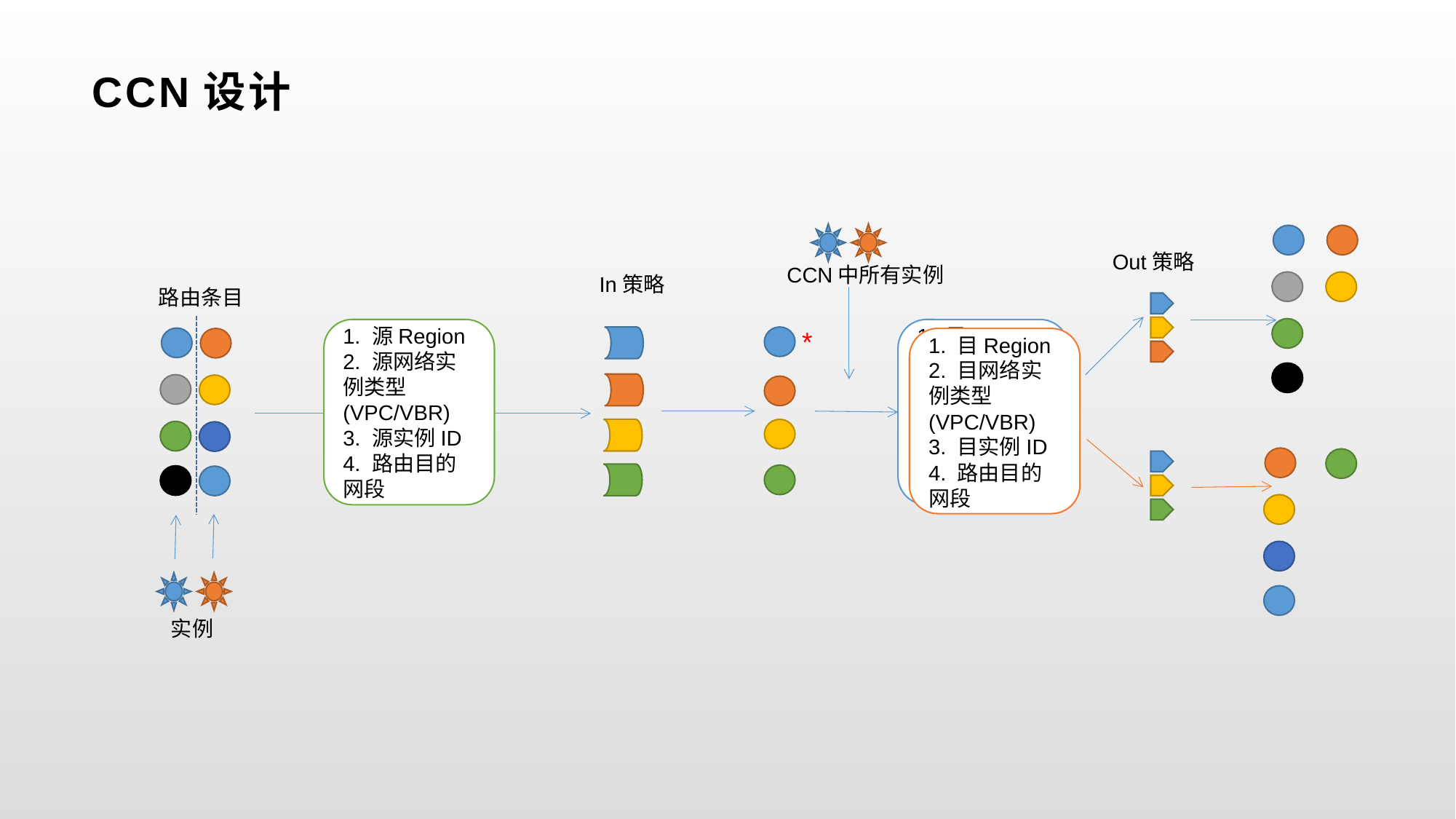

# CCN设计

Out策略
CCN中所有实例
In策略

路由条目

*
1. 源Region
2. 源网络实例类型(VPC/VBR)
3. 源实例ID
4. 路由目的网段
1. 目Region
2. 目网络实例类型(VPC/VBR)
3. 目实例ID
4. 路由目的网段

1. 目Region
2. 目网络实例类型(VPC/VBR)
3. 目实例ID
4. 路由目的网段

实例